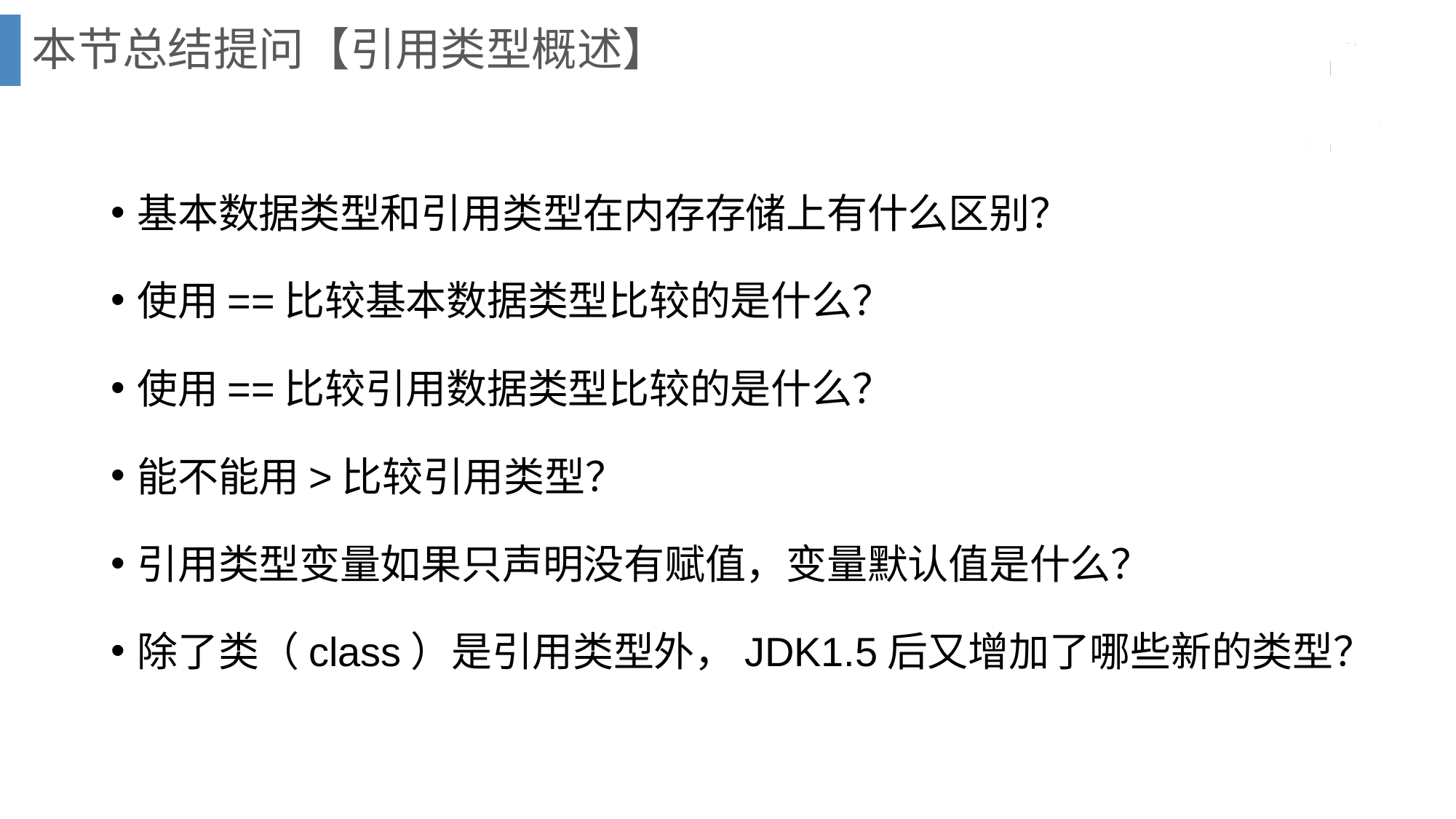

# 本节总结提问【引用类型概述】
基本数据类型和引用类型在内存存储上有什么区别？
使用==比较基本数据类型比较的是什么？
使用==比较引用数据类型比较的是什么？
能不能用>比较引用类型？
引用类型变量如果只声明没有赋值，变量默认值是什么？
除了类（class）是引用类型外，JDK1.5后又增加了哪些新的类型？